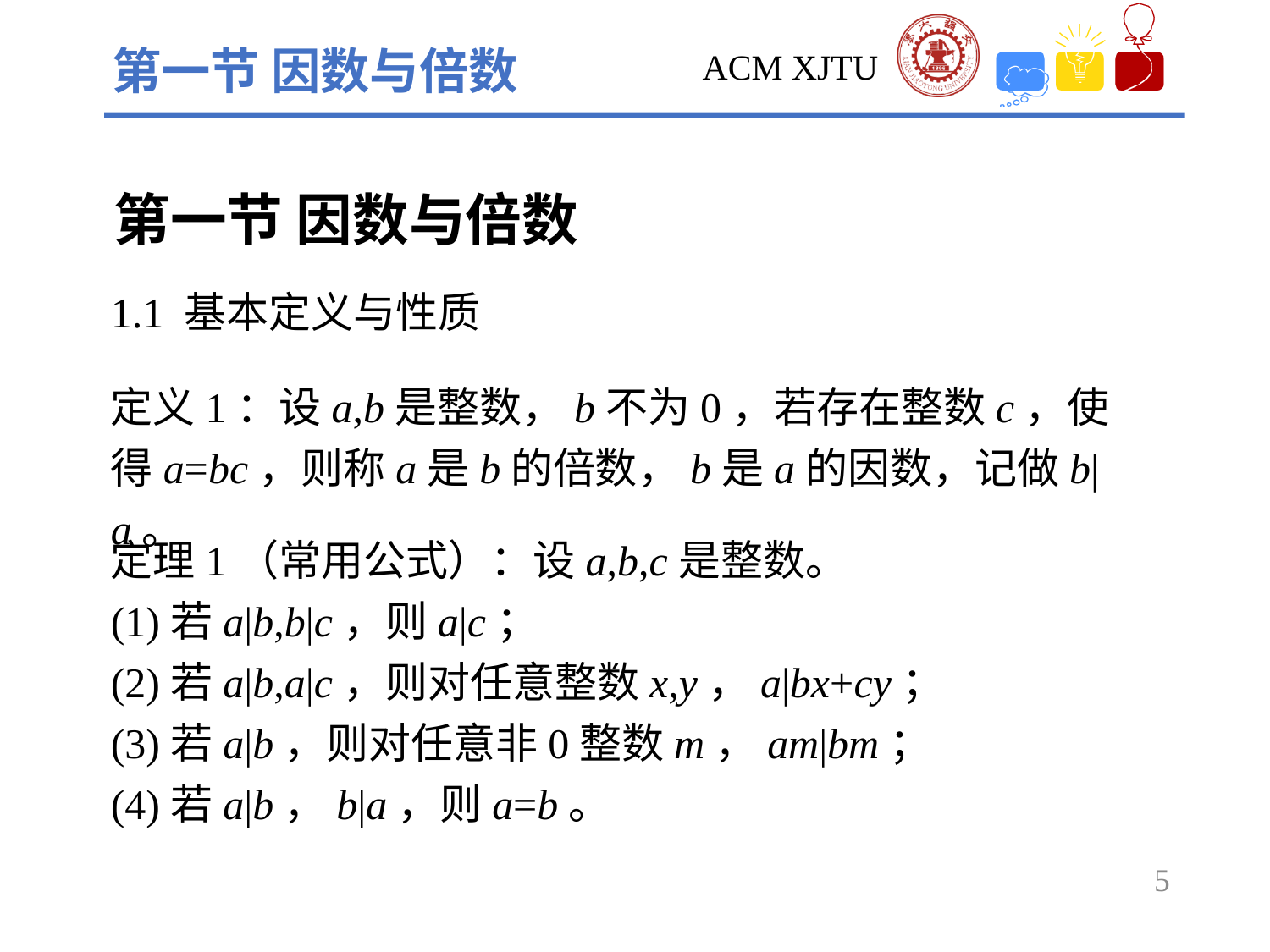

第一节 因数与倍数
第一节 因数与倍数
1.1 基本定义与性质
定义1：设a,b是整数，b不为0，若存在整数c，使得a=bc，则称a是b的倍数，b是a的因数，记做b|a。
定理1（常用公式）：设a,b,c是整数。
(1)若a|b,b|c，则a|c；
(2)若a|b,a|c，则对任意整数x,y，a|bx+cy；
(3)若a|b，则对任意非0整数m，am|bm；
(4)若a|b，b|a，则a=b。

5